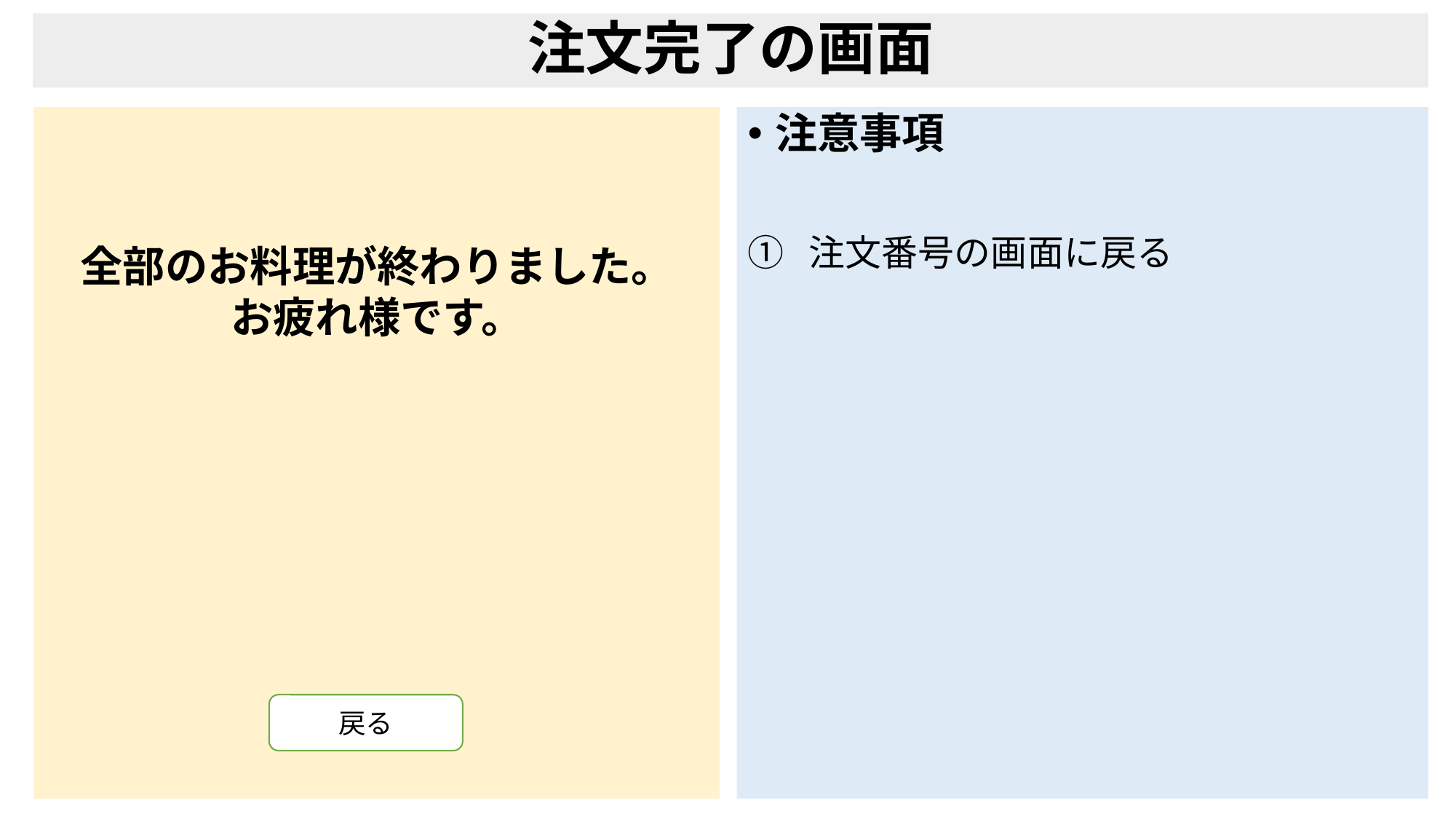

# 注文完了の画面

注意事項

注文番号の画面に戻る

全部のお料理が終わりました。
お疲れ様です。
戻る